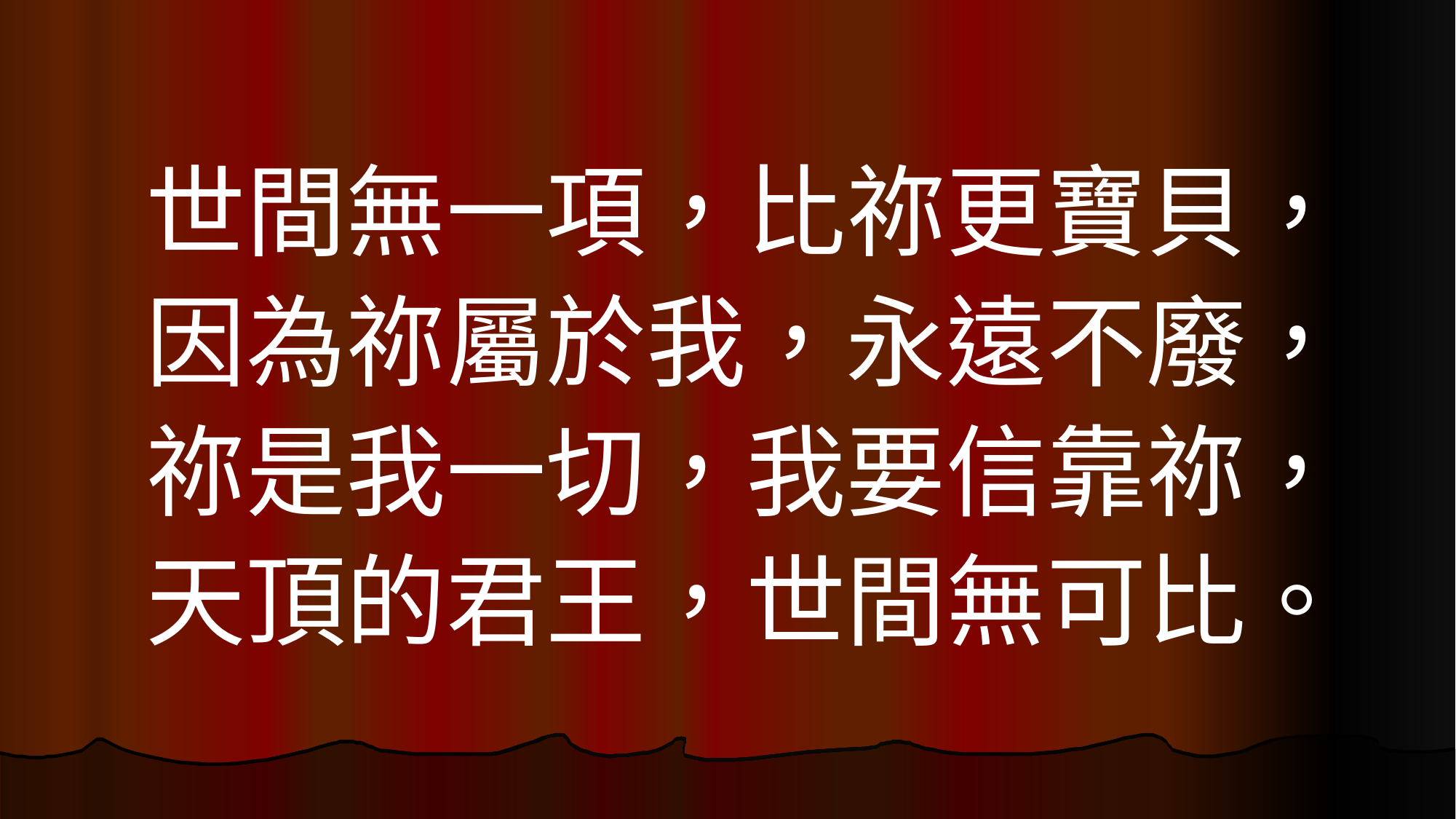

世間無一項，比祢更寶貝，
因為祢屬於我，永遠不廢，
祢是我一切，我要信靠祢，
天頂的君王，世間無可比。